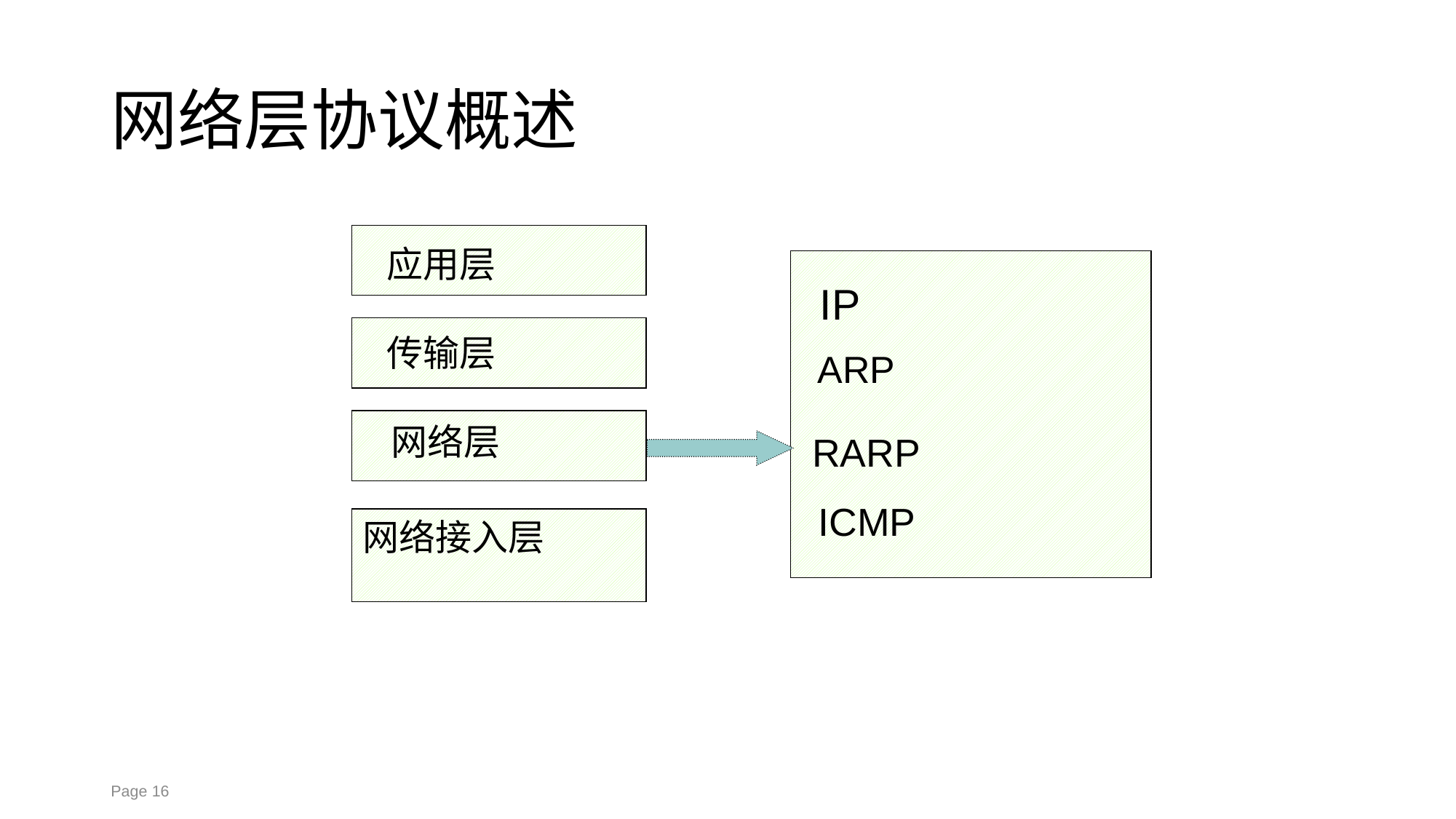

# 网络层协议概述

应用层

 IP

传输层
 ARP

网络层
 RARP

 ICMP
网络接入层

Page 16